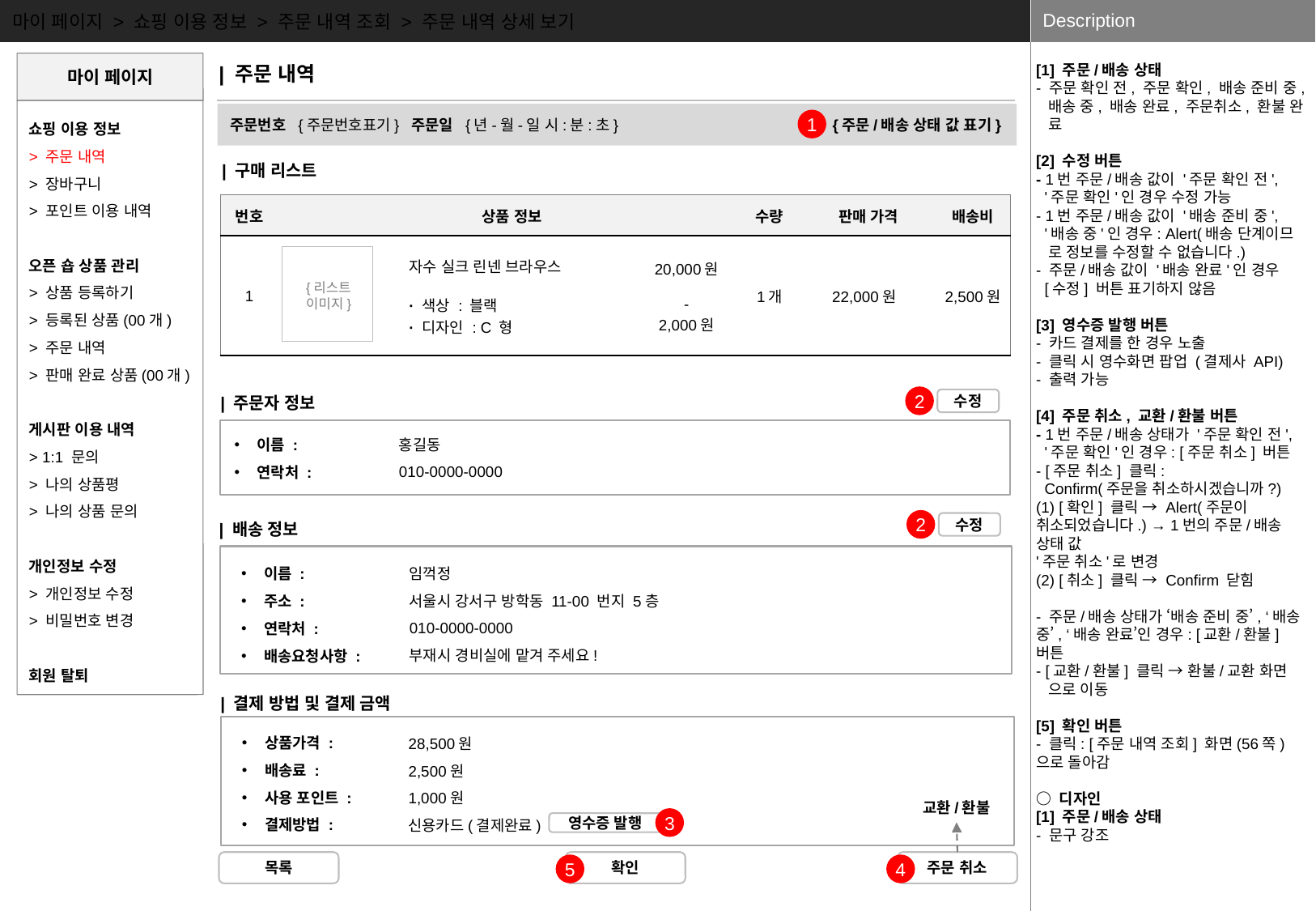

마이 페이지 > 쇼핑 이용 정보 > 주문 내역 조회 > 주문 내역 상세 보기

[1] 주문/배송 상태
- 주문 확인 전, 주문 확인, 배송 준비 중,
  배송 중, 배송 완료, 주문취소, 환불 완
  료

[2] 수정 버튼
- 1번 주문/배송 값이 '주문 확인 전',
  '주문 확인'인 경우 수정 가능
- 1번 주문/배송 값이 '배송 준비 중',
  '배송 중'인 경우: Alert(배송 단계이므
  로 정보를 수정할 수 없습니다.)
- 주문/배송 값이 '배송 완료'인 경우
  [수정] 버튼 표기하지 않음

[3] 영수증 발행 버튼
- 카드 결제를 한 경우 노출
- 클릭 시 영수화면 팝업 (결제사 API)
- 출력 가능

[4] 주문 취소, 교환/환불 버튼
- 1번 주문/배송 상태가 '주문 확인 전',
  '주문 확인'인 경우: [주문 취소] 버튼
- [주문 취소] 클릭:
  Confirm(주문을 취소하시겠습니까?)
(1) [확인] 클릭 → Alert(주문이 취소되었습니다.) → 1번의 주문/배송 상태 값
'주문 취소'로 변경
(2) [취소] 클릭 → Confirm 닫힘

- 주문/배송 상태가 ‘배송 준비 중’, ‘배송 중’, ‘배송 완료’인 경우: [교환/환불] 버튼
- [교환/환불] 클릭 → 환불/교환 화면
  으로 이동

[5] 확인 버튼
- 클릭: [주문 내역 조회] 화면(56쪽)으로 돌아감

○ 디자인
[1] 주문/배송 상태
- 문구 강조
마이 페이지
 | 주문 내역
쇼핑 이용 정보
> 주문 내역
> 장바구니
> 포인트 이용 내역

오픈 숍 상품 관리
> 상품 등록하기
> 등록된 상품(00개)
> 주문 내역
> 판매 완료 상품(00개)

게시판 이용 내역
> 1:1 문의
> 나의 상품평
> 나의 상품 문의

개인정보 수정
> 개인정보 수정
> 비밀번호 변경

회원 탈퇴
 주문번호  {주문번호표기}  주문일  {년-월-일 시:분:초}
{주문/배송 상태 값 표기}
1
| 구매 리스트
| 번호 | 상품 정보 |  |  | 수량 | 판매 가격 | 배송비 |
| --- | --- | --- | --- | --- | --- | --- |
| 1 |  | 자수 실크 린넨 브라우스 · 색상 : 블랙 · 디자인 : C 형 | 20,000원 - 2,000원 | 1개 | 22,000원 | 2,500원 |
|  |
| --- |
{리스트
이미지}
| 주문자 정보
2
수정
홍길동
010-0000-0000

이름 :
연락처 :
2
| 배송 정보
수정

임꺽정
서울시 강서구 방학동 11-00 번지 5층
010-0000-0000
부재시 경비실에 맡겨 주세요!
이름 :
주소 :
연락처 :
배송요청사항 :
| 결제 방법 및 결제 금액

상품가격 :
배송료 :
사용 포인트 :
결제방법 :
28,500원
2,500원
1,000원
신용카드(결제완료)
교환/환불
3
영수증 발행
목록
확인
주문 취소
5
4